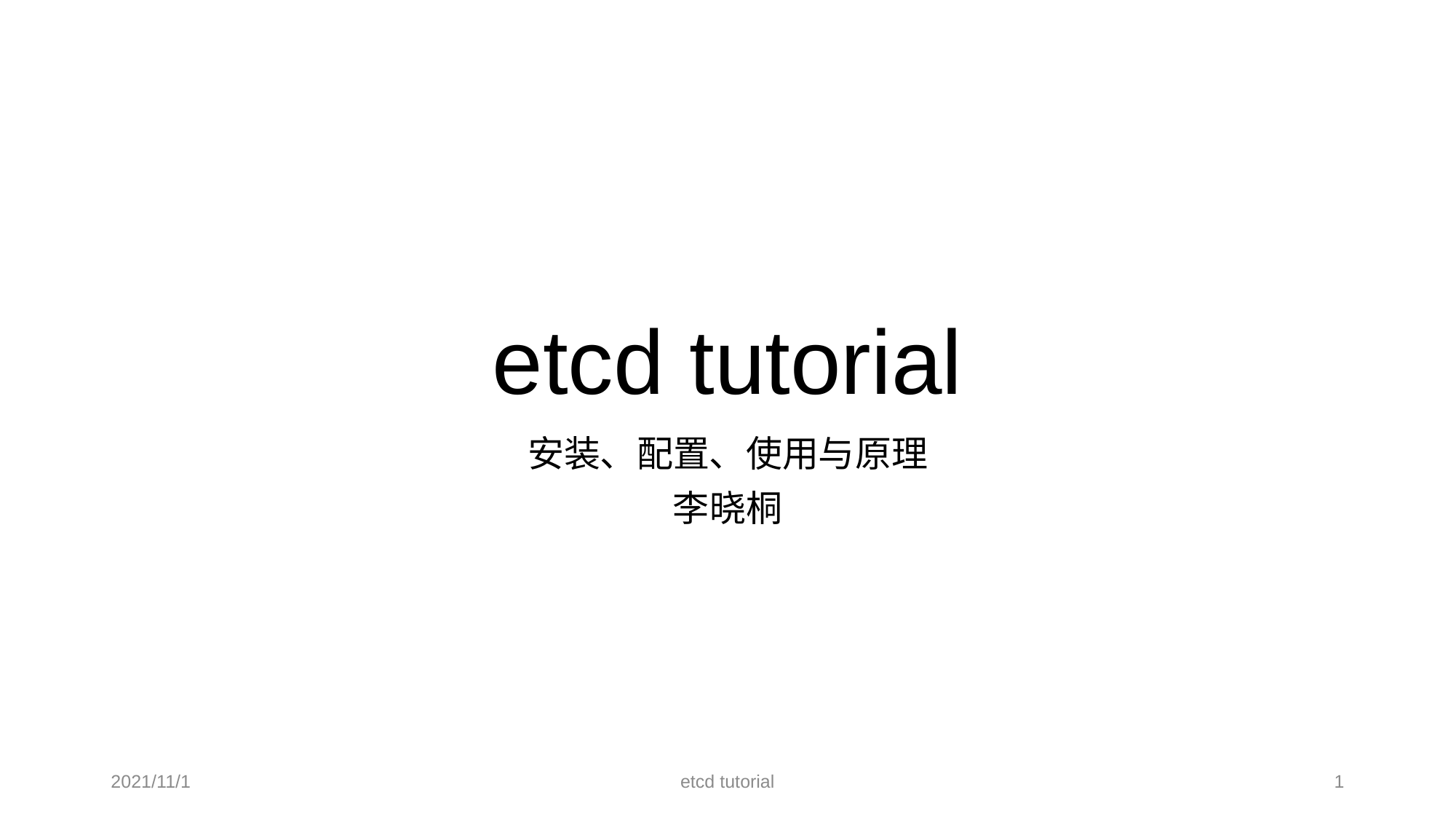

# etcd tutorial
安装、配置、使用与原理
李晓桐
2021/11/1
etcd tutorial
1